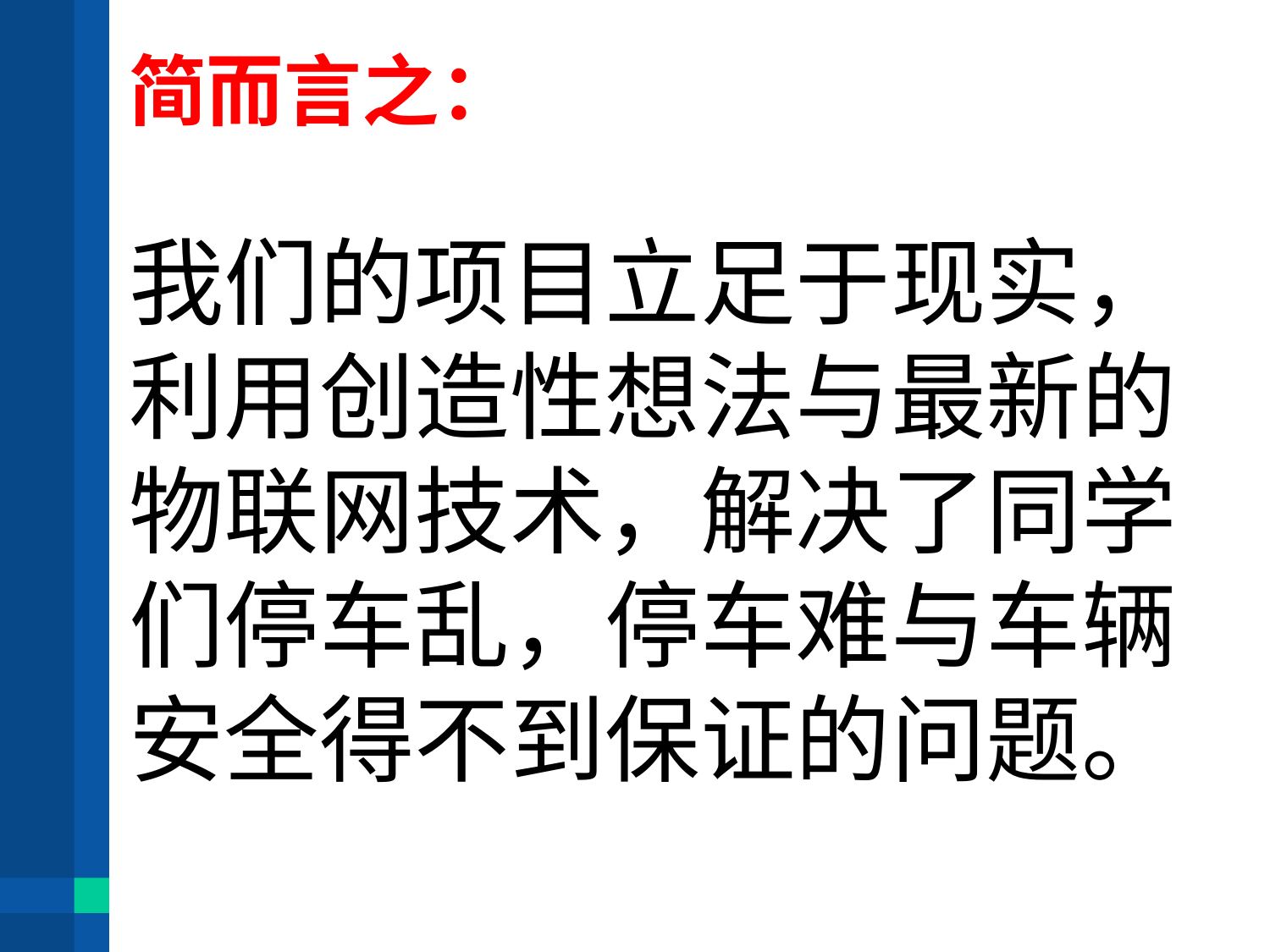

# 简而言之：
我们的项目立足于现实，利用创造性想法与最新的物联网技术，解决了同学们停车乱，停车难与车辆安全得不到保证的问题。